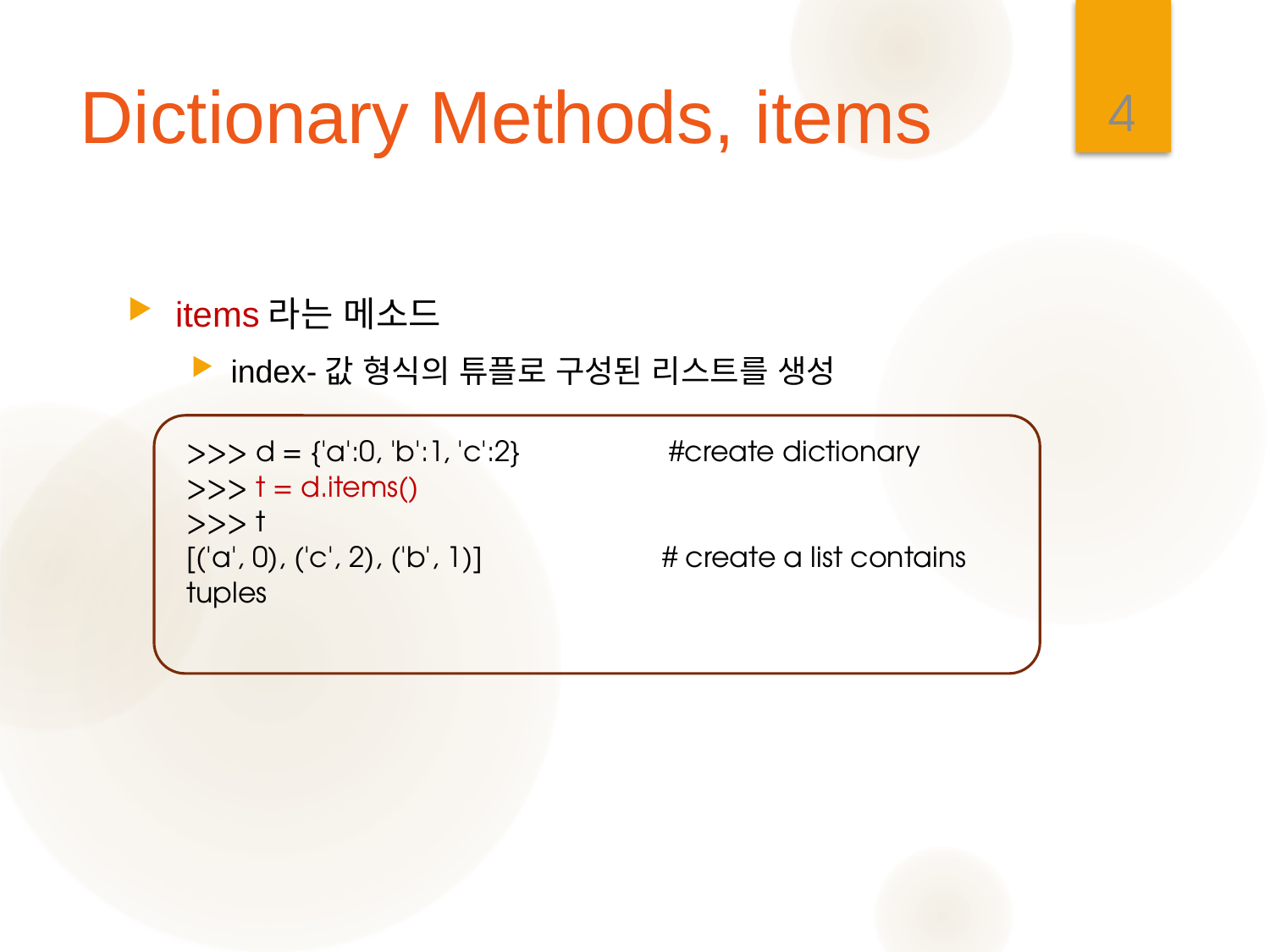

4
# Dictionary Methods, items
items라는 메소드
index-값 형식의 튜플로 구성된 리스트를 생성

>>> d = {'a':0, 'b':1, 'c':2}                   #create dictionary
>>> t = d.items()
>>> t
[('a', 0), ('c', 2), ('b', 1)]                       # create a list contains tuples